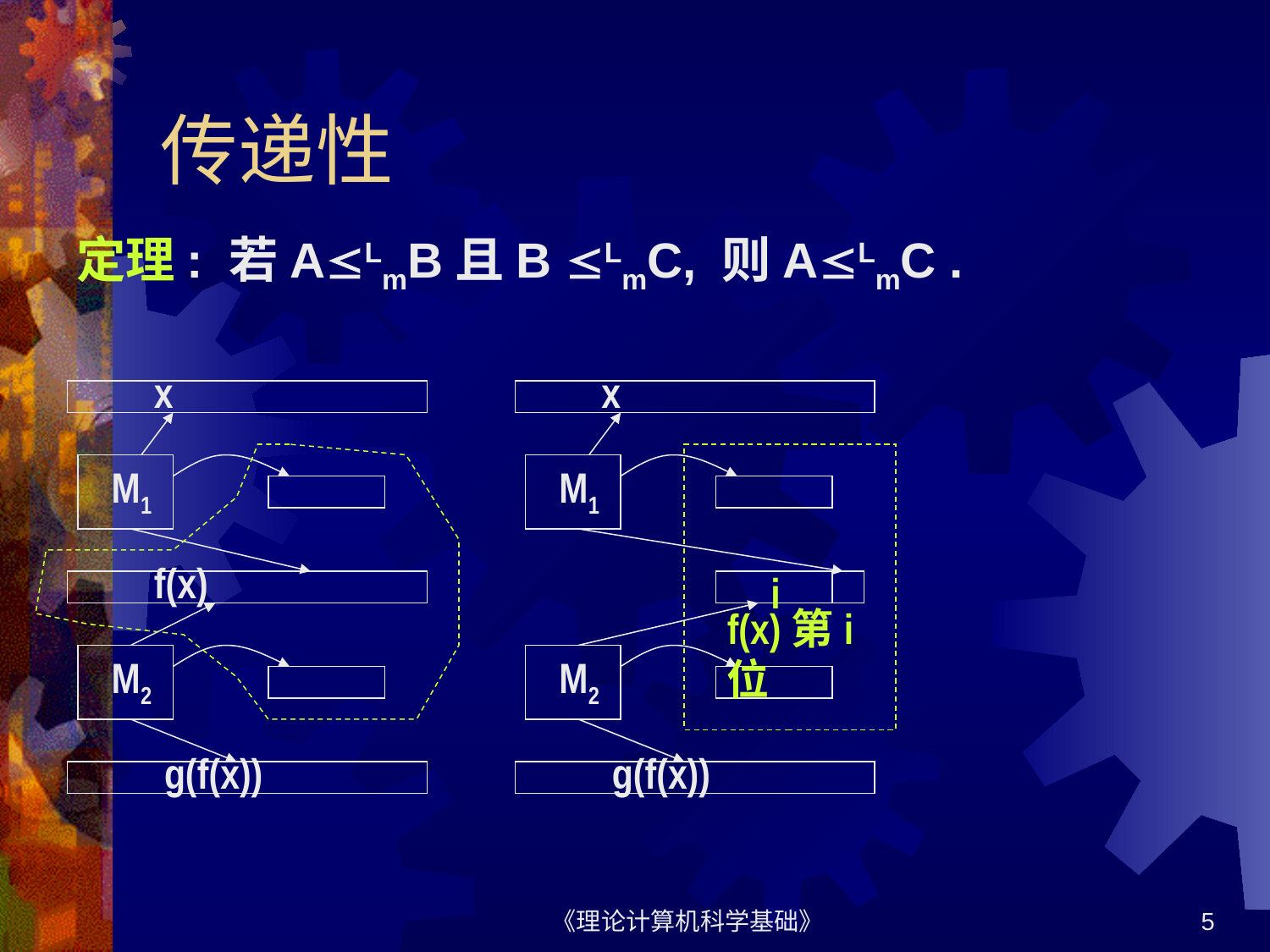

# 传递性
定理: 若A≤LmB且B ≤LmC, 则A≤LmC .
x

M1

f(x)

M2

g(f(x))

x

M1

i

f(x)第i位

M2

g(f(x))

《理论计算机科学基础》
5